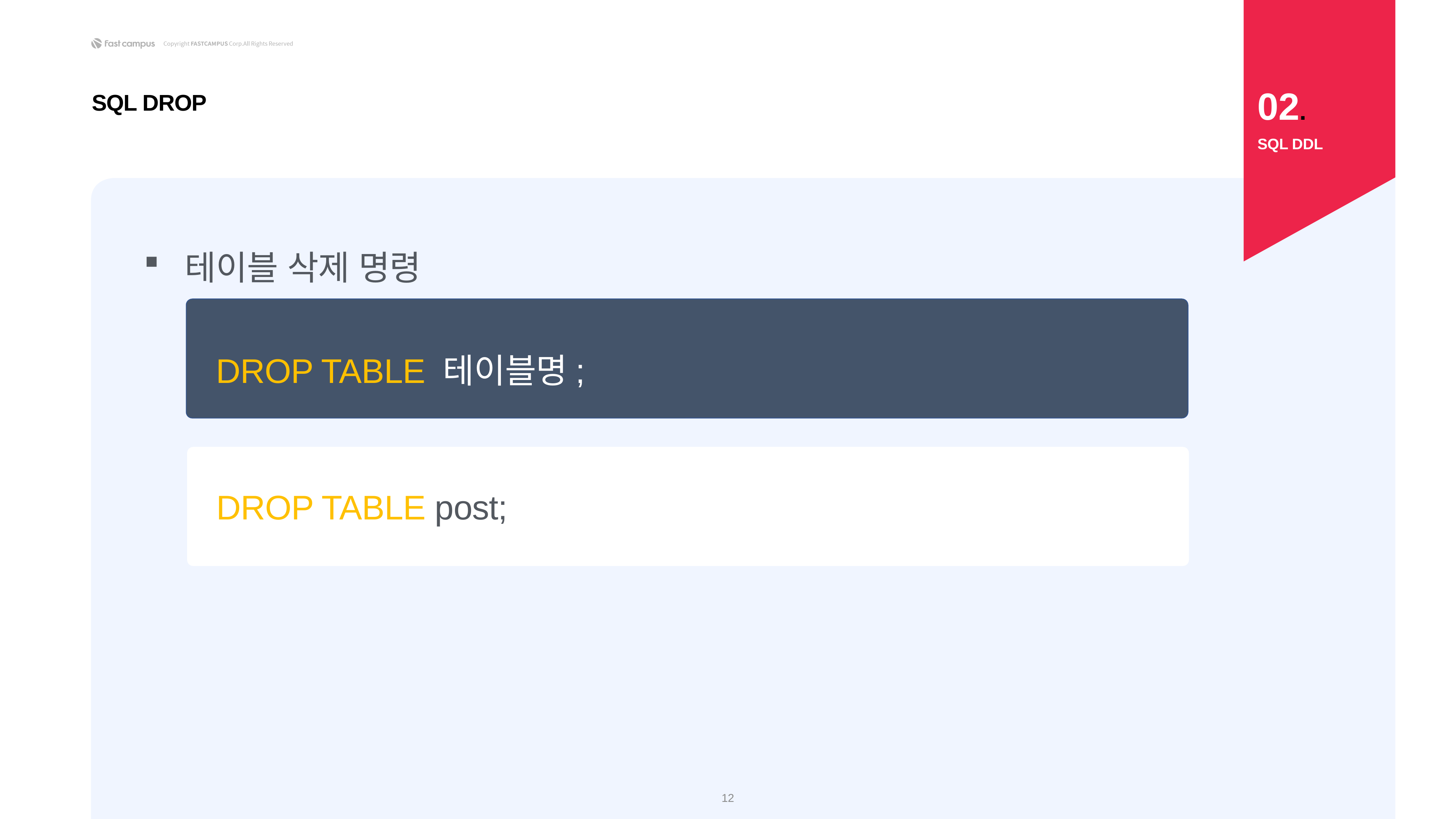

02.
SQL DROP
SQL DDL
테이블 삭제 명령

      DROP TABLE 테이블명;

      DROP TABLE post;
12